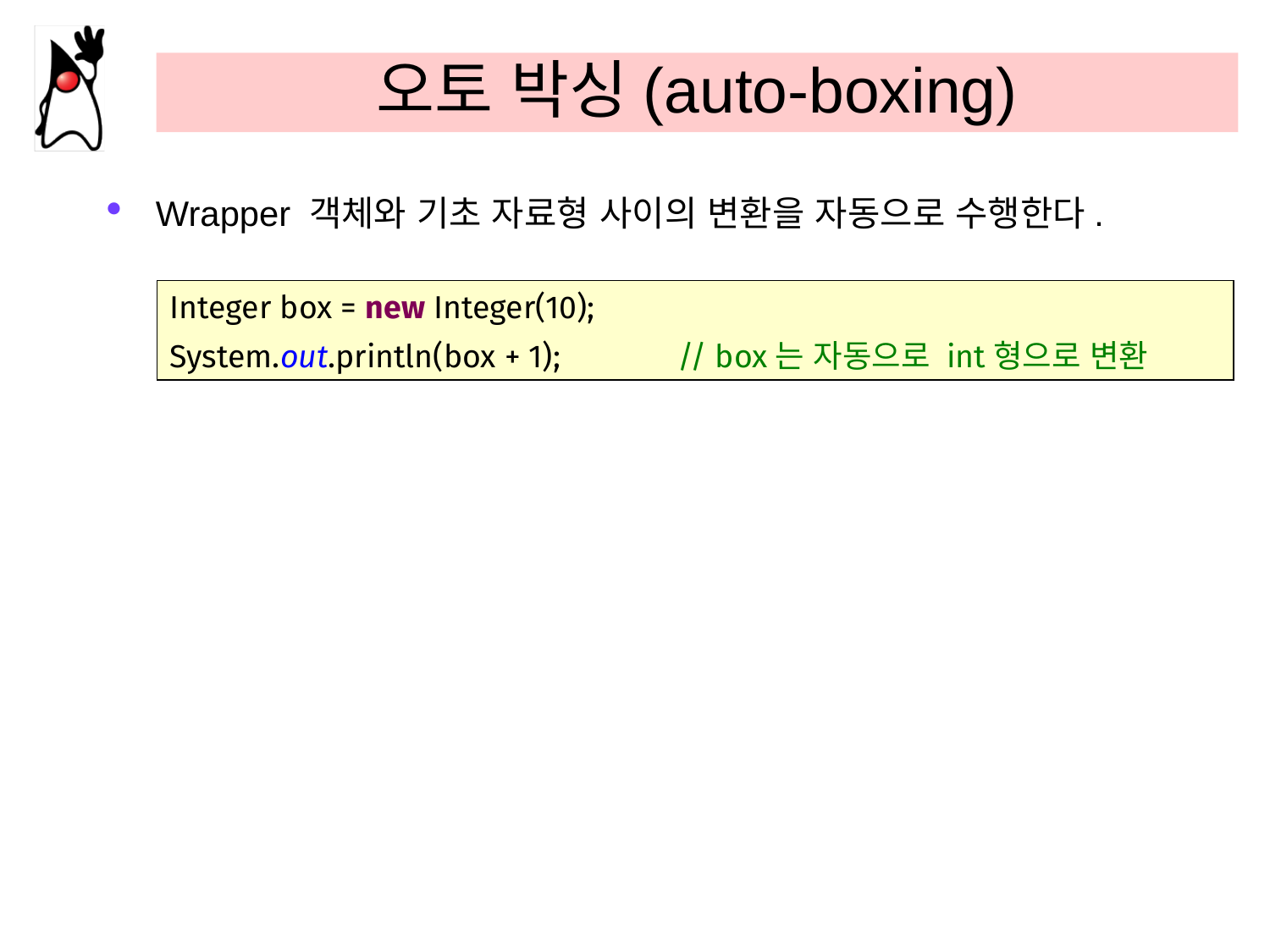

# 오토 박싱(auto-boxing)
Wrapper 객체와 기초 자료형 사이의 변환을 자동으로 수행한다.
Integer box = new Integer(10);
System.out.println(box + 1);	// box는 자동으로 int형으로 변환